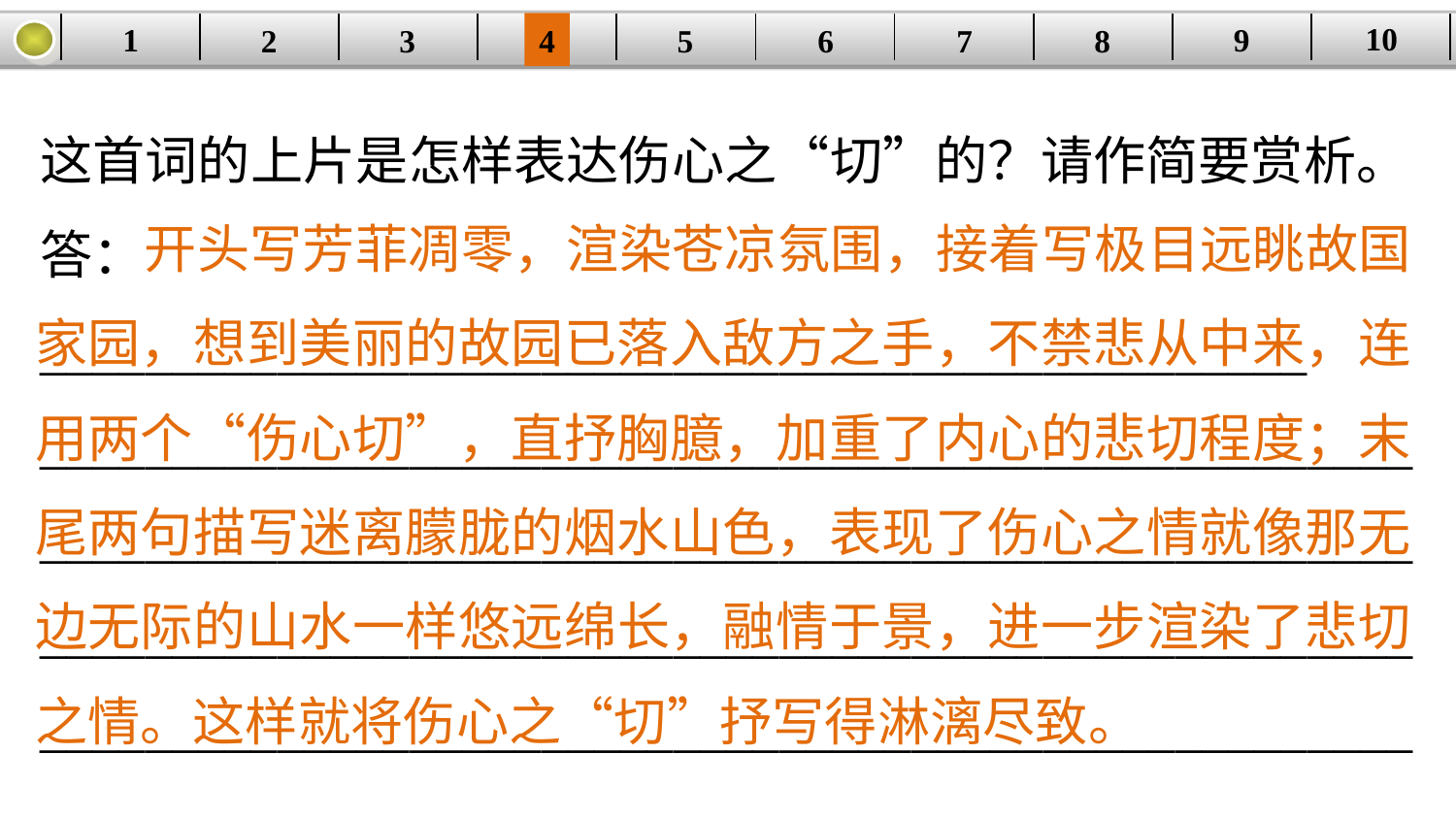

10

9
1
3
4
5
6
8
2
|  |  |  |  |  |  |  |  |  |  |
| --- | --- | --- | --- | --- | --- | --- | --- | --- | --- |
7

这首词的上片是怎样表达伤心之“切”的？请作简要赏析。
答：________________________________________________
__________________________________________________________________________________________________________________________________________________________________________________________________________________________________________________________
        开头写芳菲凋零，渲染苍凉氛围，接着写极目远眺故国家园，想到美丽的故园已落入敌方之手，不禁悲从中来，连用两个“伤心切”，直抒胸臆，加重了内心的悲切程度；末尾两句描写迷离朦胧的烟水山色，表现了伤心之情就像那无边无际的山水一样悠远绵长，融情于景，进一步渲染了悲切之情。这样就将伤心之“切”抒写得淋漓尽致。